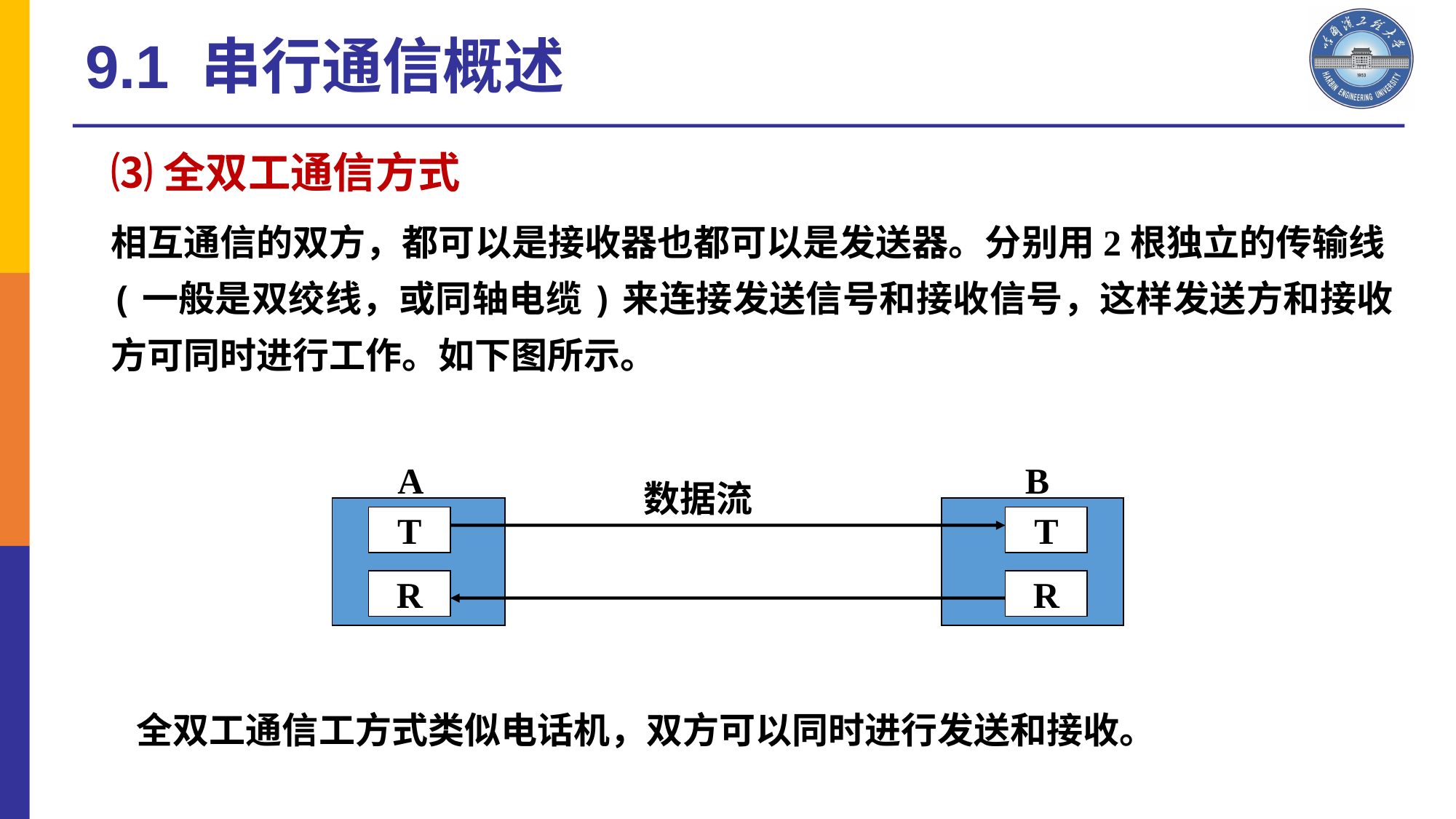

9.1 串行通信概述
	⑶全双工通信方式
	相互通信的双方，都可以是接收器也都可以是发送器。分别用2根独立的传输线(一般是双绞线，或同轴电缆)来连接发送信号和接收信号，这样发送方和接收方可同时进行工作。如下图所示。
A
B
数据流

T
T

R
R

全双工通信工方式类似电话机，双方可以同时进行发送和接收。